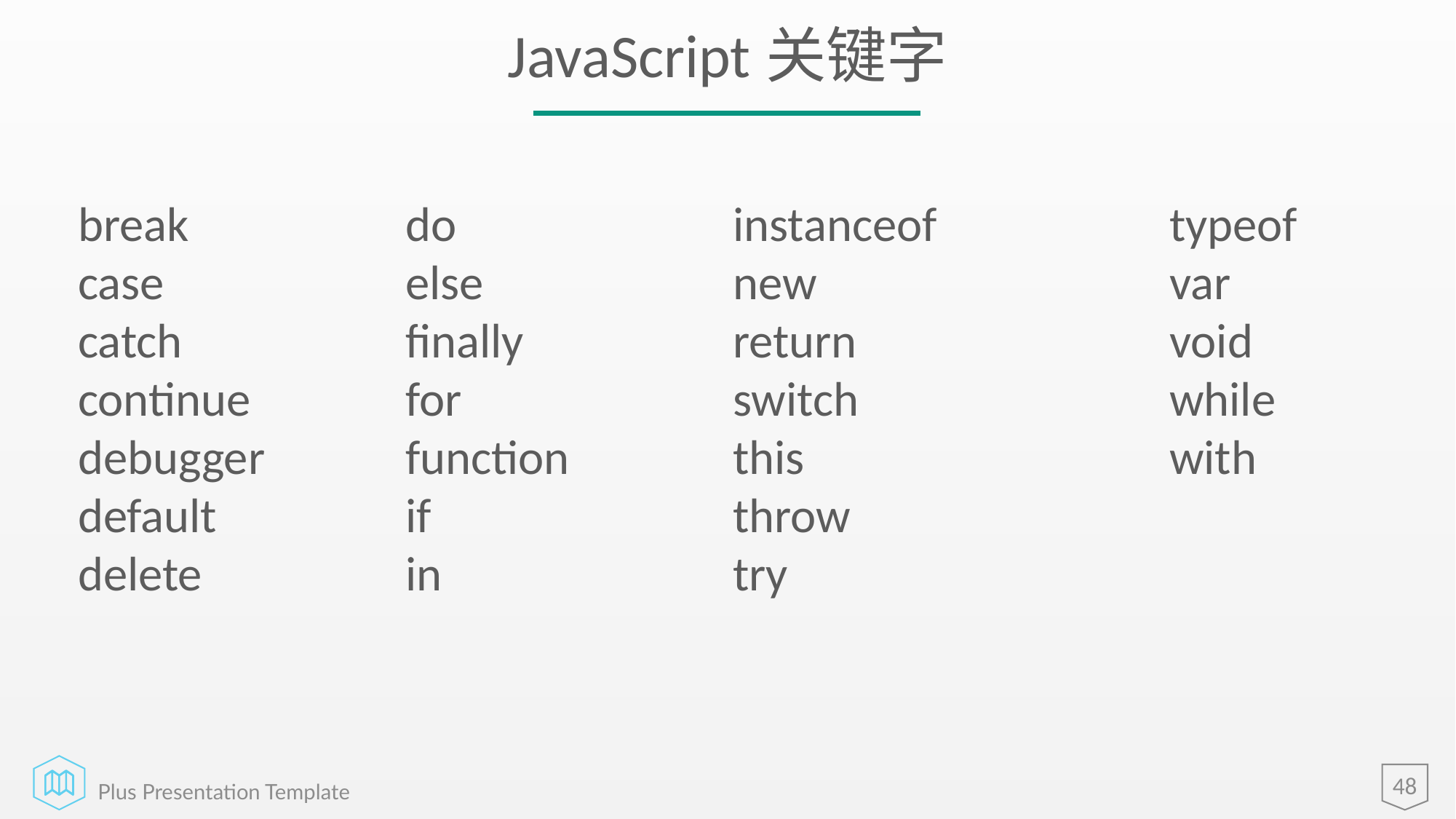

# JavaScript关键字
break		do			instanceof			typeof
case			else			new				var
catch			finally		return			void
continue		for			switch			while
debugger		function		this				with
default		if			throw
delete		in			try
48